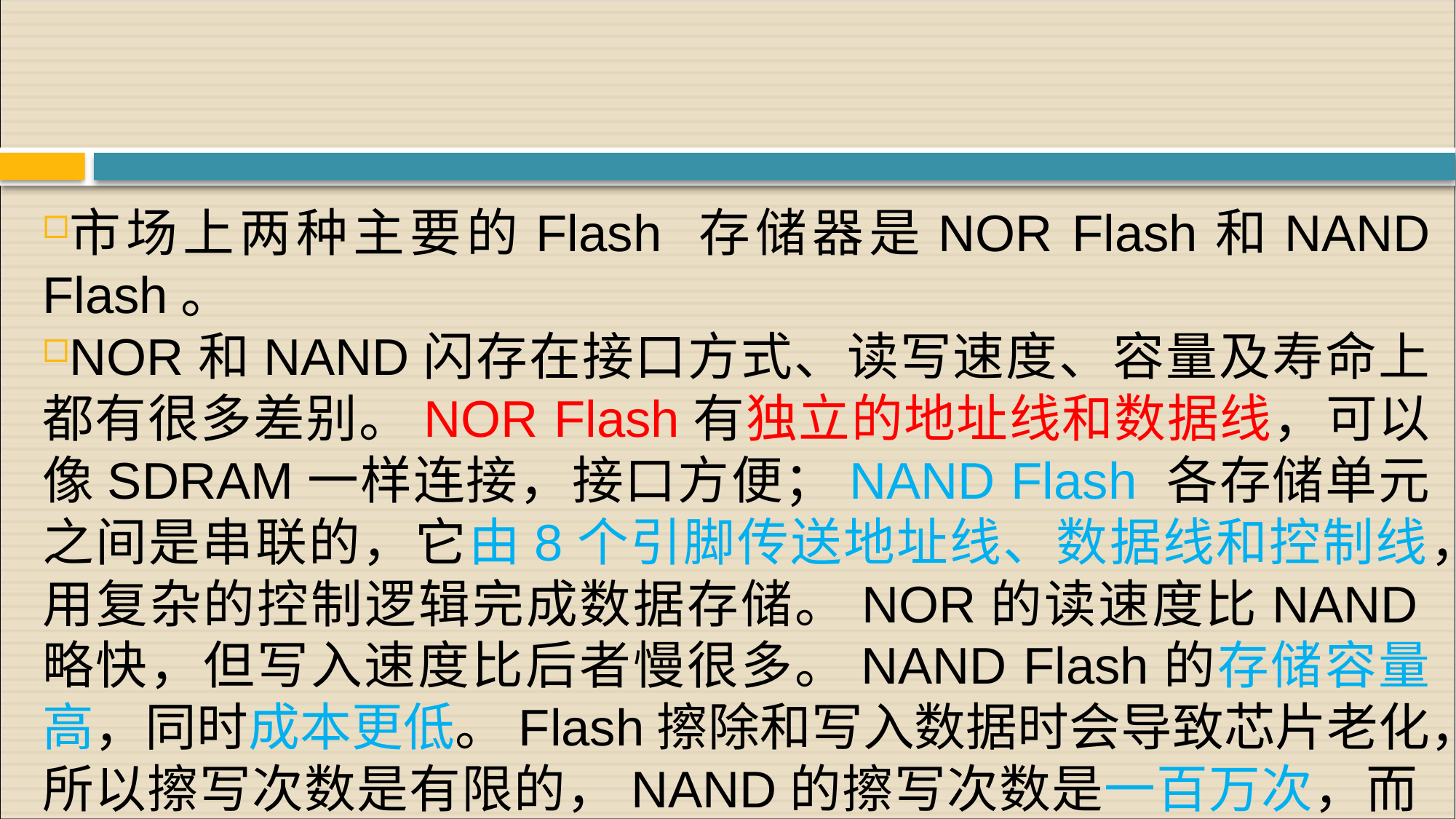

市场上两种主要的Flash 存储器是NOR Flash和NAND Flash。
NOR和NAND闪存在接口方式、读写速度、容量及寿命上都有很多差别。NOR Flash有独立的地址线和数据线，可以像SDRAM一样连接，接口方便；NAND Flash 各存储单元之间是串联的，它由8个引脚传送地址线、数据线和控制线，用复杂的控制逻辑完成数据存储。NOR的读速度比NAND略快，但写入速度比后者慢很多。NAND Flash的存储容量高，同时成本更低。Flash擦除和写入数据时会导致芯片老化，所以擦写次数是有限的，NAND的擦写次数是一百万次，而NOR只有十万次。